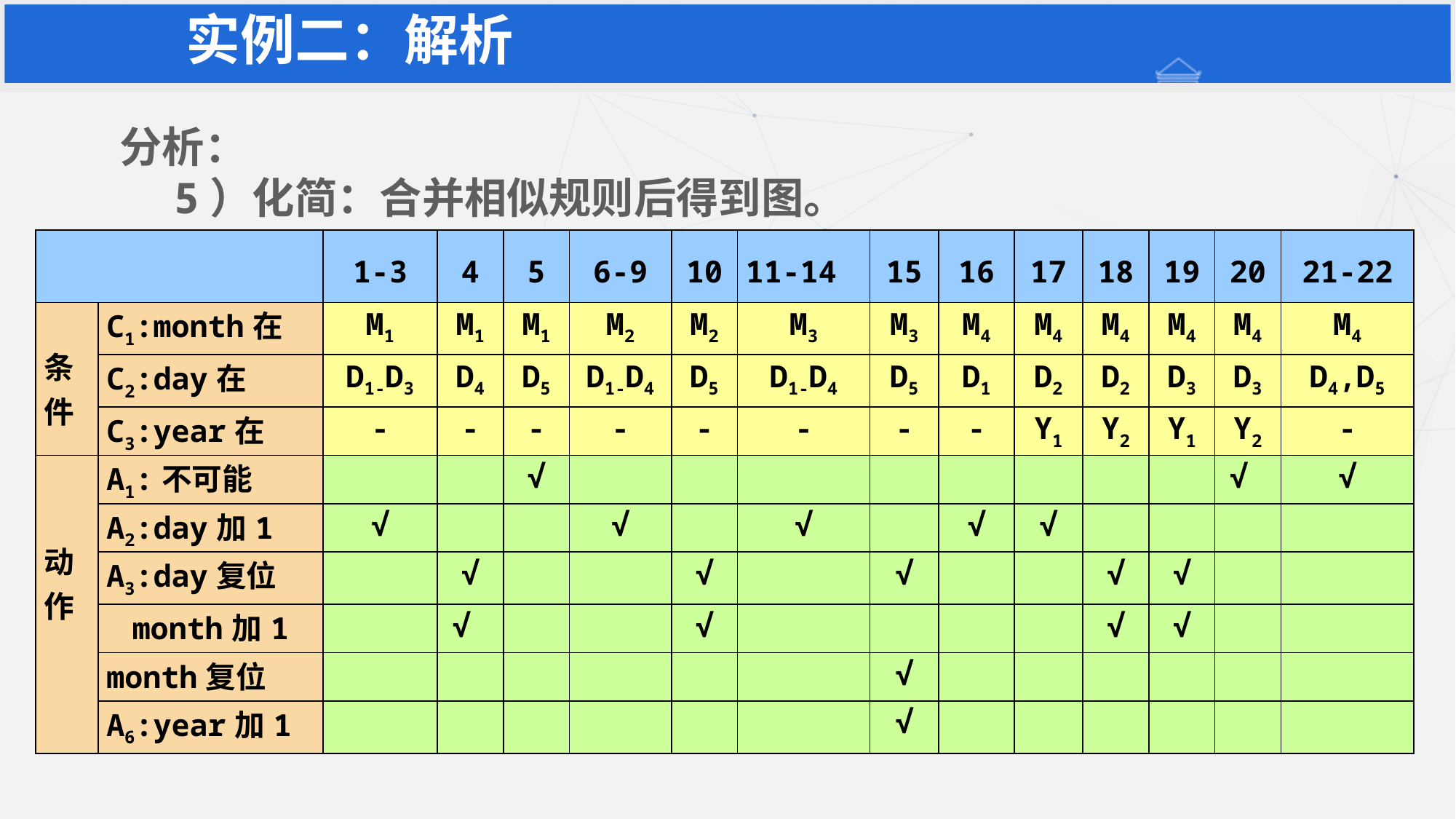

实例二：解析
分析：
5）化简：合并相似规则后得到图。

|  |  | 1-3 | 4 | 5 | 6-9 | 10 | 11-14 | 15 | 16 | 17 | 18 | 19 | 20 | 21-22 |
| --- | --- | --- | --- | --- | --- | --- | --- | --- | --- | --- | --- | --- | --- | --- |
| 条 件 | C1:month在 | M1 | M1 | M1 | M2 | M2 | M3 | M3 | M4 | M4 | M4 | M4 | M4 | M4 |
|  | C2:day在 | D1-D3 | D4 | D5 | D1-D4 | D5 | D1-D4 | D5 | D1 | D2 | D2 | D3 | D3 | D4,D5 |
|  | C3:year在 | - | - | - | - | - | - | - | - | Y1 | Y2 | Y1 | Y2 | - |
| 动 作 | A1:不可能 |  |  | √ |  |  |  |  |  |  |  |  | √ | √ |
|  | A2:day加1 | √ |  |  | √ |  | √ |  | √ | √ |  |  |  |  |
|  | A3:day复位 |  | √ |  |  | √ |  | √ |  |  | √ | √ |  |  |
|  | month加1 |  | √ |  |  | √ |  |  |  |  | √ | √ |  |  |
|  | month复位 |  |  |  |  |  |  | √ |  |  |  |  |  |  |
|  | A6:year加1 |  |  |  |  |  |  | √ |  |  |  |  |  |  |